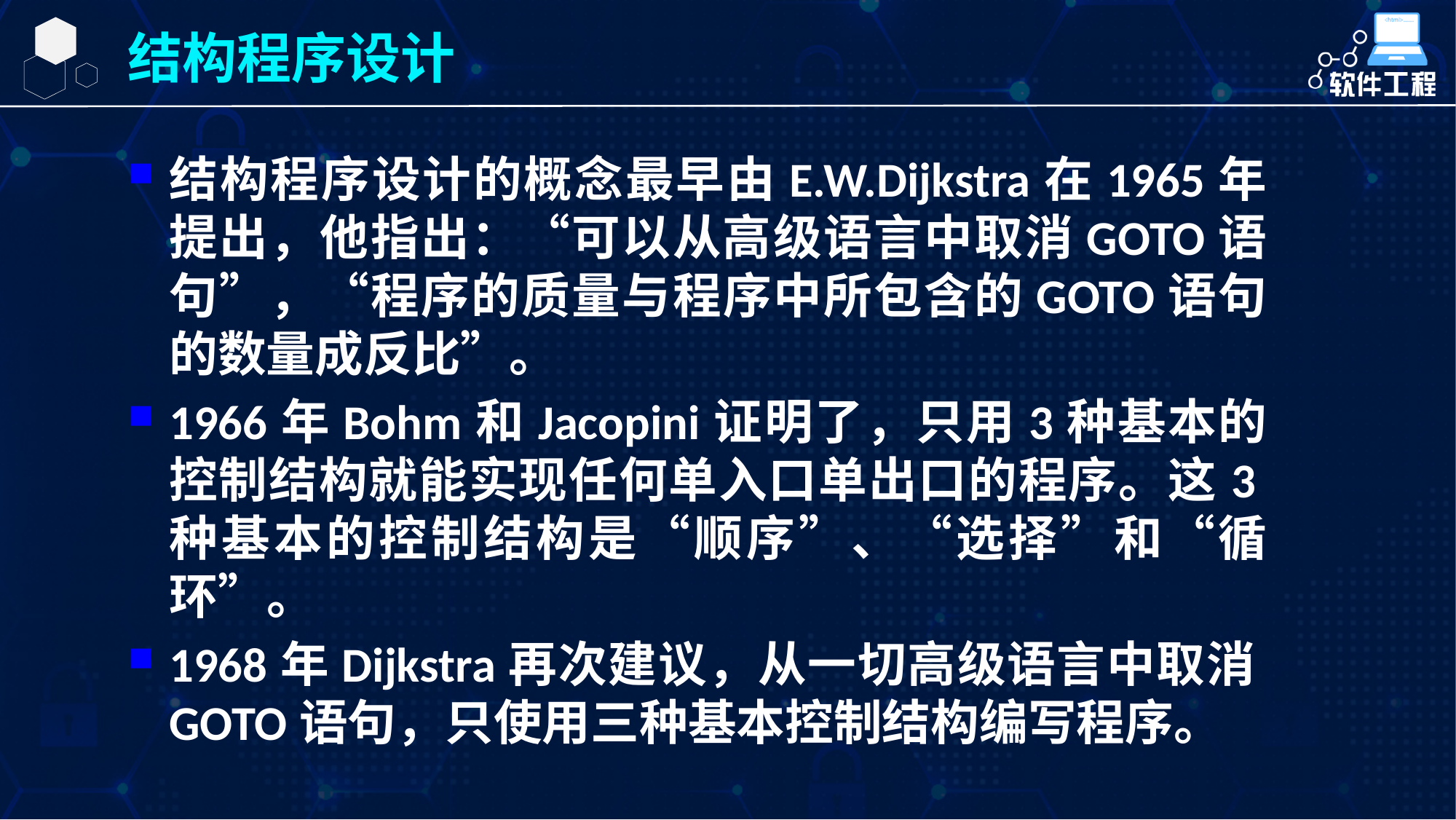

结构程序设计
结构程序设计的概念最早由E.W.Dijkstra在1965年提出，他指出：“可以从高级语言中取消GOTO语句”，“程序的质量与程序中所包含的GOTO语句的数量成反比”。
1966年Bohm和Jacopini证明了，只用3种基本的控制结构就能实现任何单入口单出口的程序。这3种基本的控制结构是“顺序”、“选择”和“循环”。
1968年Dijkstra再次建议，从一切高级语言中取消GOTO语句，只使用三种基本控制结构编写程序。